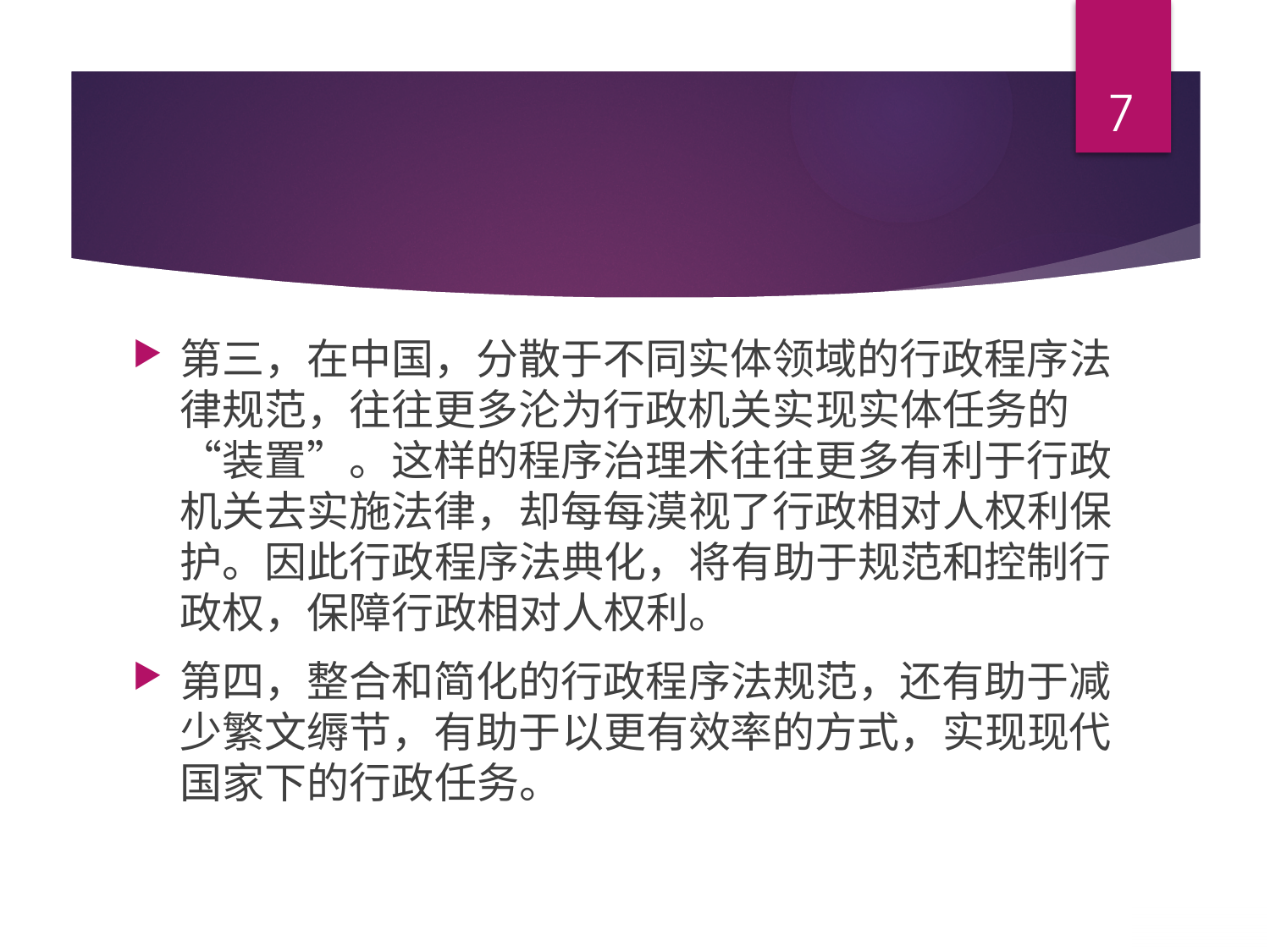

7
#
第三，在中国，分散于不同实体领域的行政程序法律规范，往往更多沦为行政机关实现实体任务的“装置”。这样的程序治理术往往更多有利于行政机关去实施法律，却每每漠视了行政相对人权利保护。因此行政程序法典化，将有助于规范和控制行政权，保障行政相对人权利。
第四，整合和简化的行政程序法规范，还有助于减少繁文缛节，有助于以更有效率的方式，实现现代国家下的行政任务。